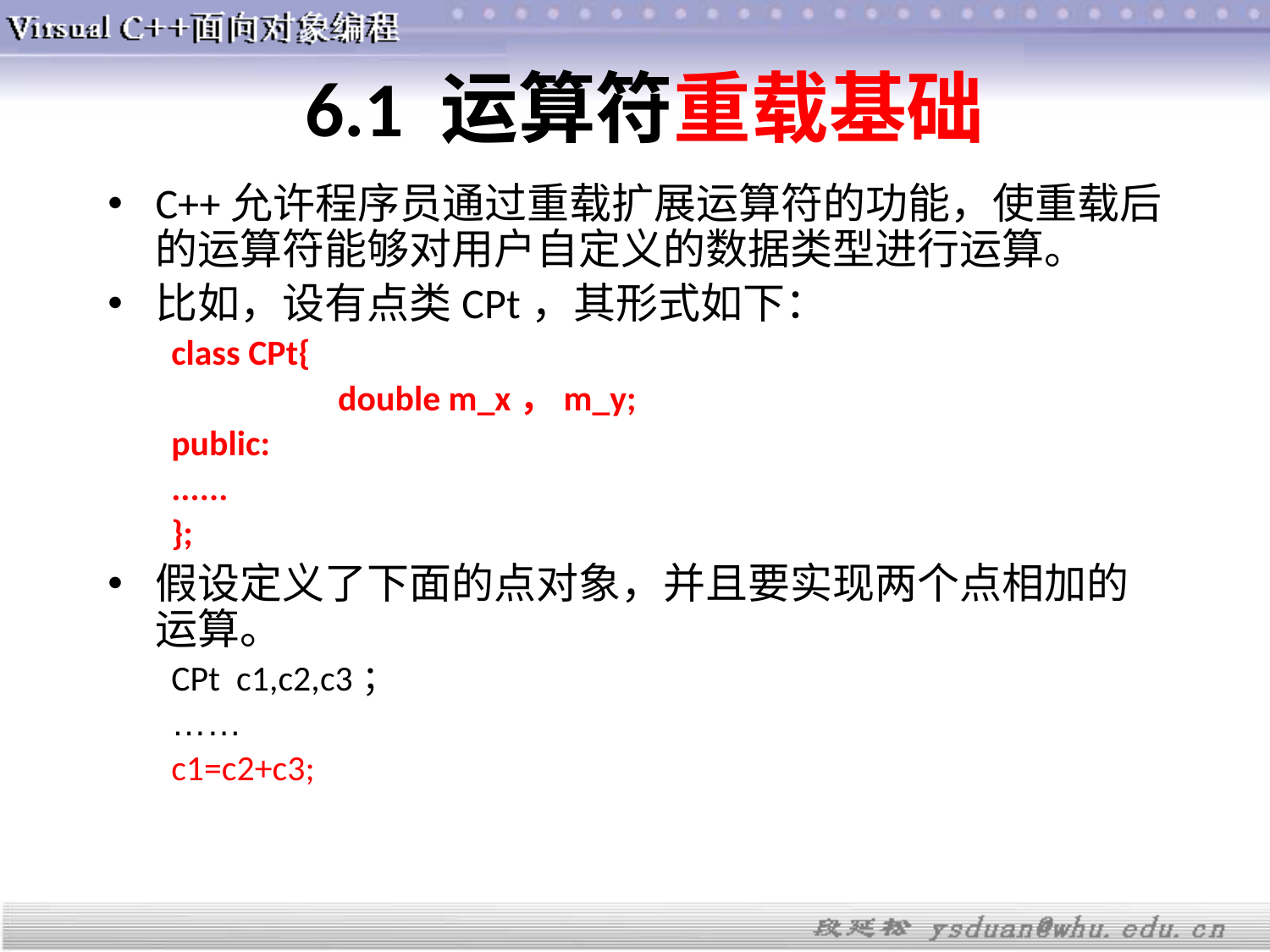

# 6.1 运算符重载基础
C++允许程序员通过重载扩展运算符的功能，使重载后的运算符能够对用户自定义的数据类型进行运算。
比如，设有点类CPt，其形式如下：
class CPt{
		double m_x，m_y;
public:
......
};
假设定义了下面的点对象，并且要实现两个点相加的运算。
CPt  c1,c2,c3；
……
c1=c2+c3;